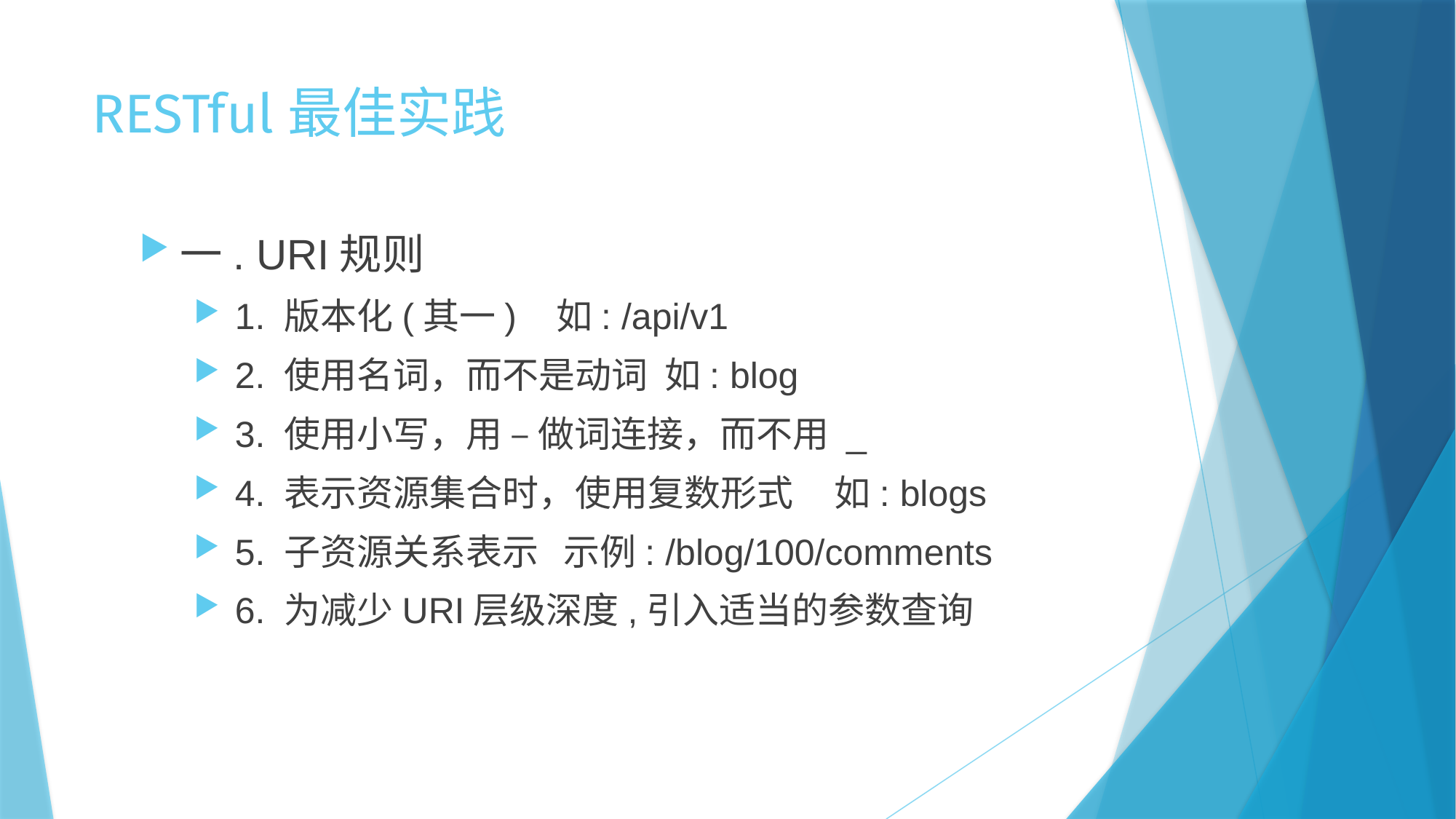

# RESTful最佳实践
一. URI规则
1. 版本化(其一)   如: /api/v1
2. 使用名词，而不是动词  如: blog
3. 使用小写，用 – 做词连接，而不用 _
4. 表示资源集合时，使用复数形式     如: blogs
5. 子资源关系表示   示例: /blog/100/comments
6. 为减少URI层级深度,引入适当的参数查询